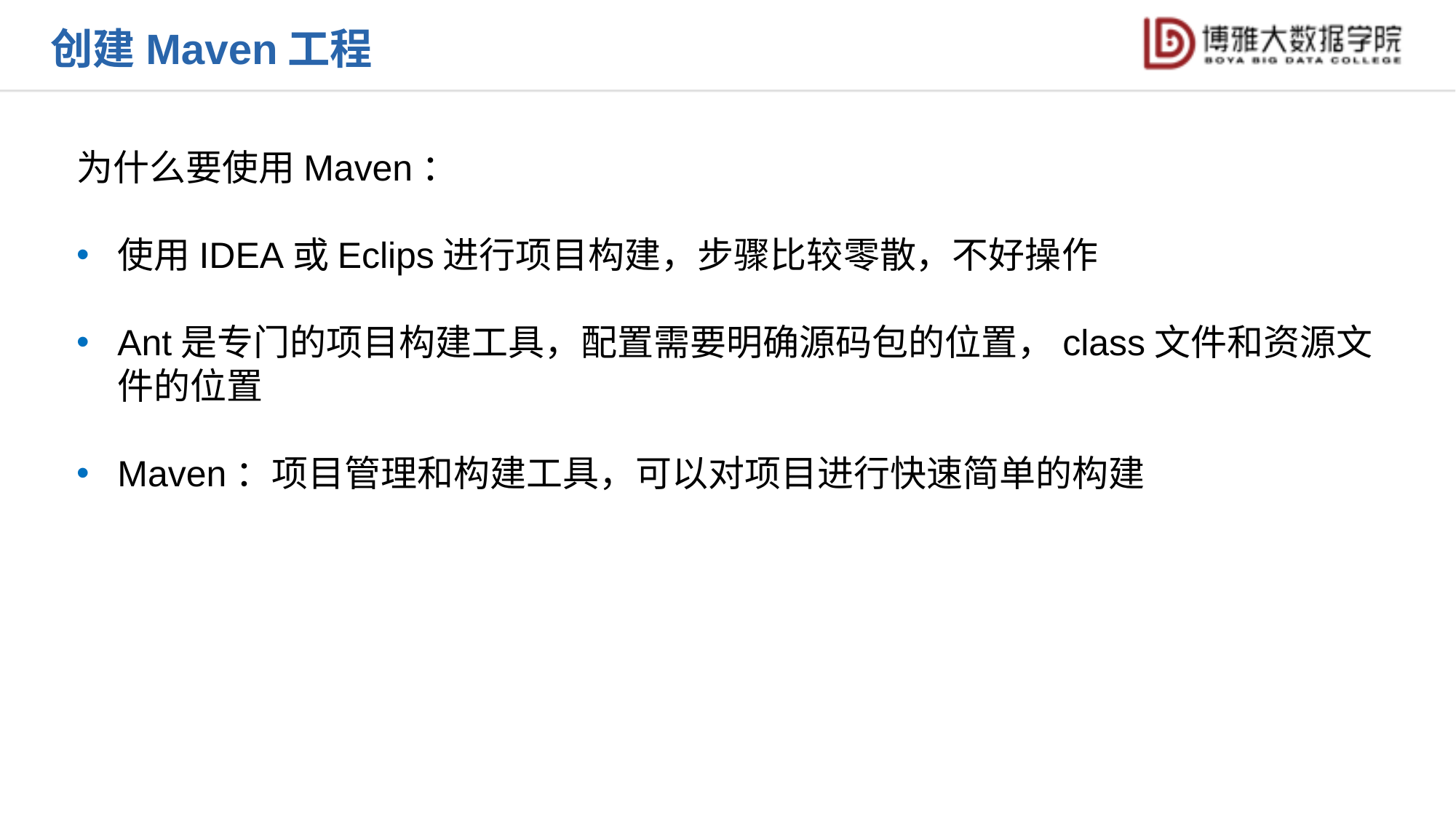

创建Maven工程
为什么要使用Maven：

使用IDEA或Eclips进行项目构建，步骤比较零散，不好操作

Ant是专门的项目构建工具，配置需要明确源码包的位置，class文件和资源文件的位置

Maven：项目管理和构建工具，可以对项目进行快速简单的构建